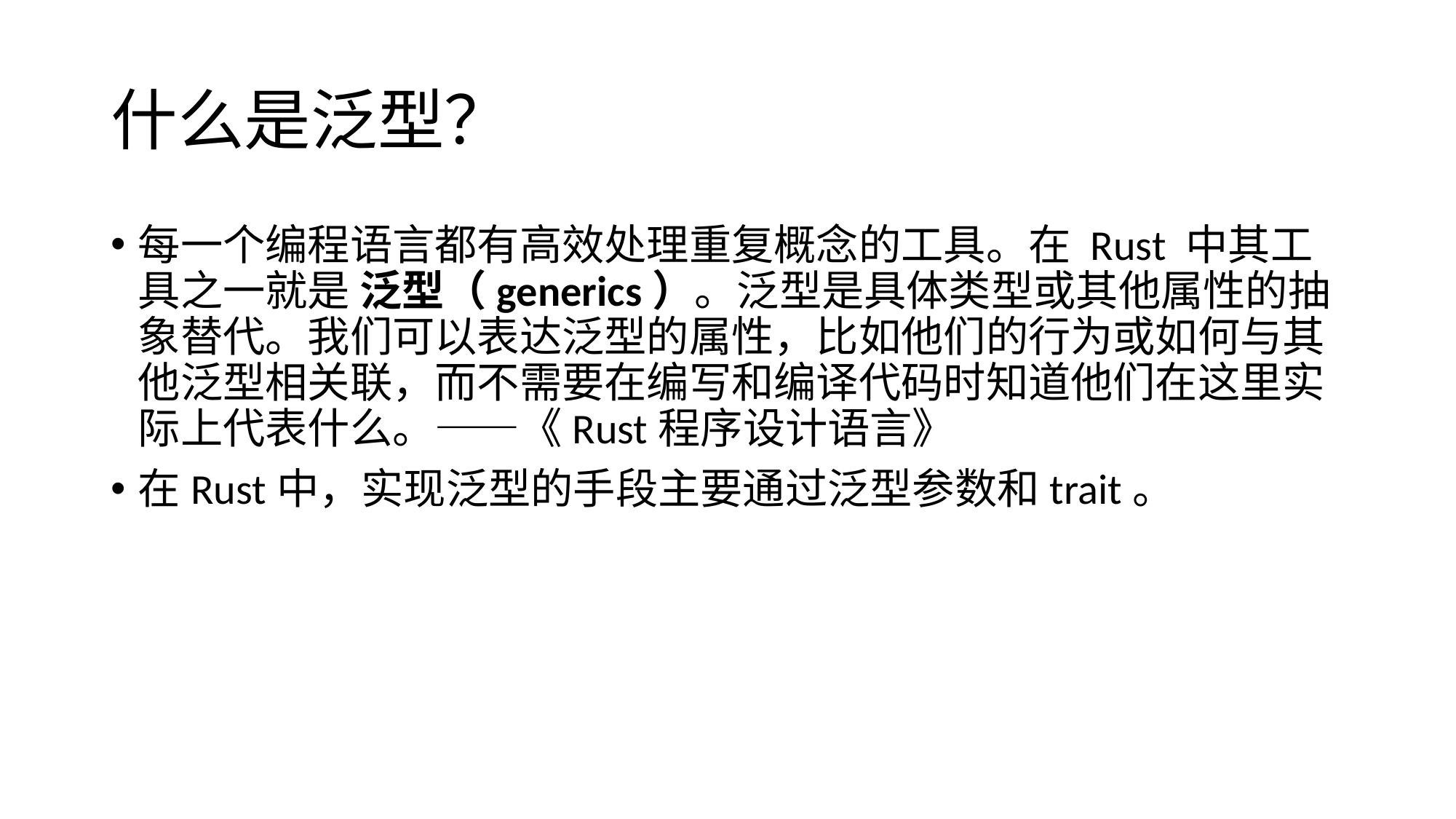

# 什么是泛型？
每一个编程语言都有高效处理重复概念的工具。在 Rust 中其工具之一就是 泛型（generics）。泛型是具体类型或其他属性的抽象替代。我们可以表达泛型的属性，比如他们的行为或如何与其他泛型相关联，而不需要在编写和编译代码时知道他们在这里实际上代表什么。——《Rust程序设计语言》
在Rust中，实现泛型的手段主要通过泛型参数和trait。